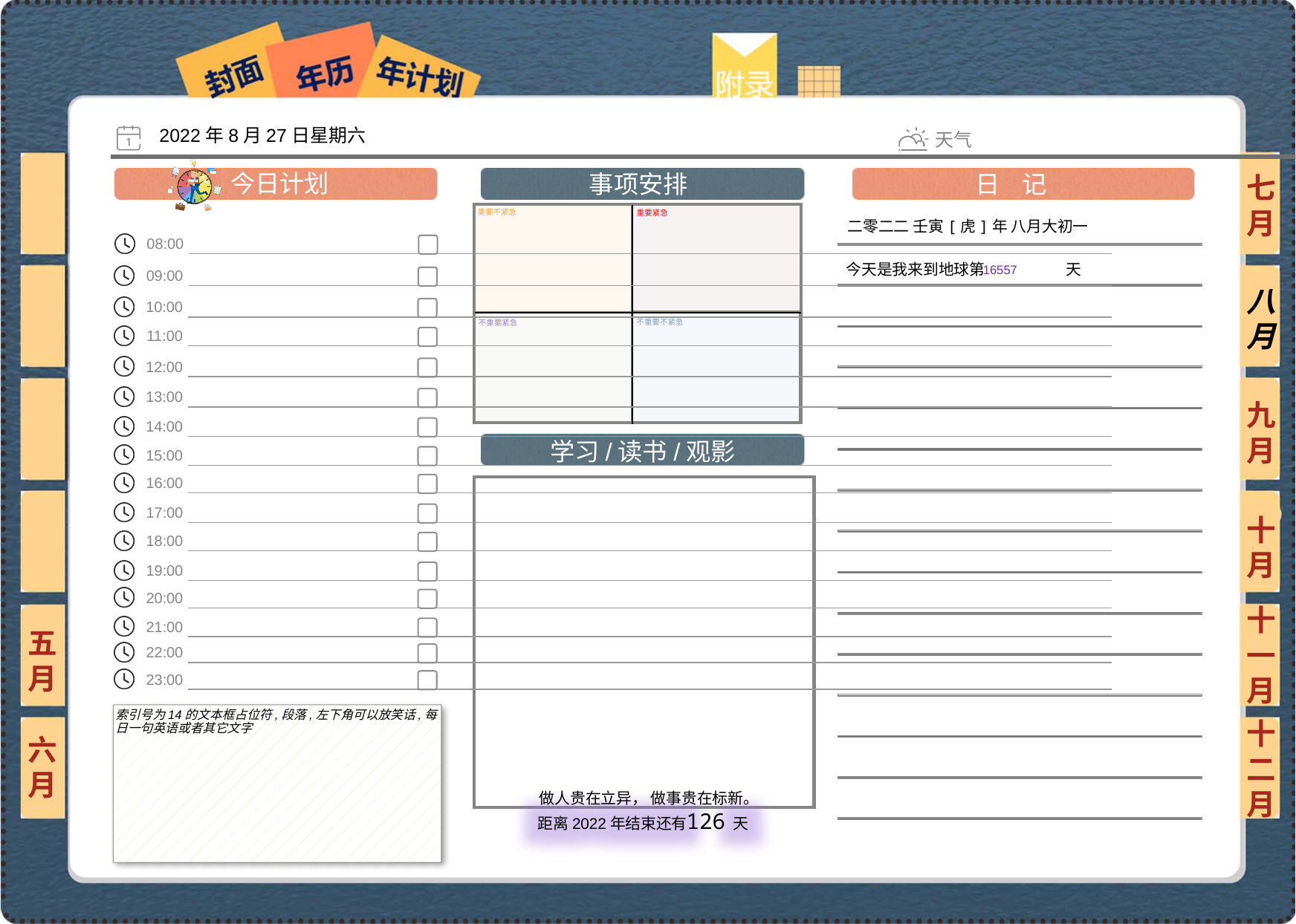

2022年8月27日星期六
七月
二零二二 壬寅[虎]年 八月大初一
16557
八月
九月
十月
十一月
五月
索引号为14的文本框占位符,段落,左下角可以放笑话,每日一句英语或者其它文字
六月
十二月
126
 做人贵在立异， 做事贵在标新。